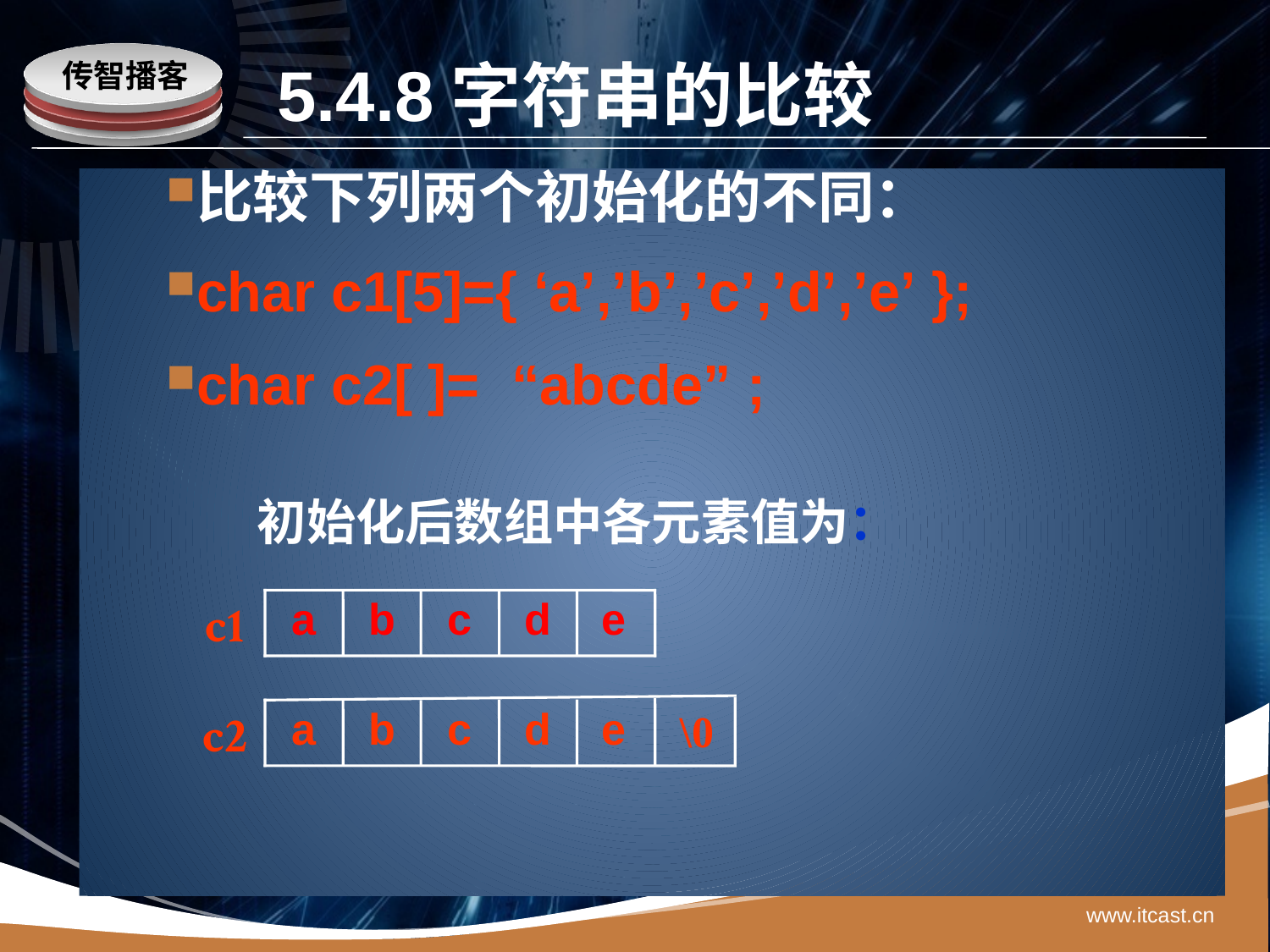

# 5.4.8字符串的比较

比较下列两个初始化的不同：
char c1[5]={ ‘a’,’b’,’c’,’d’,’e’ };
char c2[ ]=  “abcde” ;
初始化后数组中各元素值为：
a
b
c
d
e

c1
a
b
c
d
e

\0

c2
www.itcast.cn